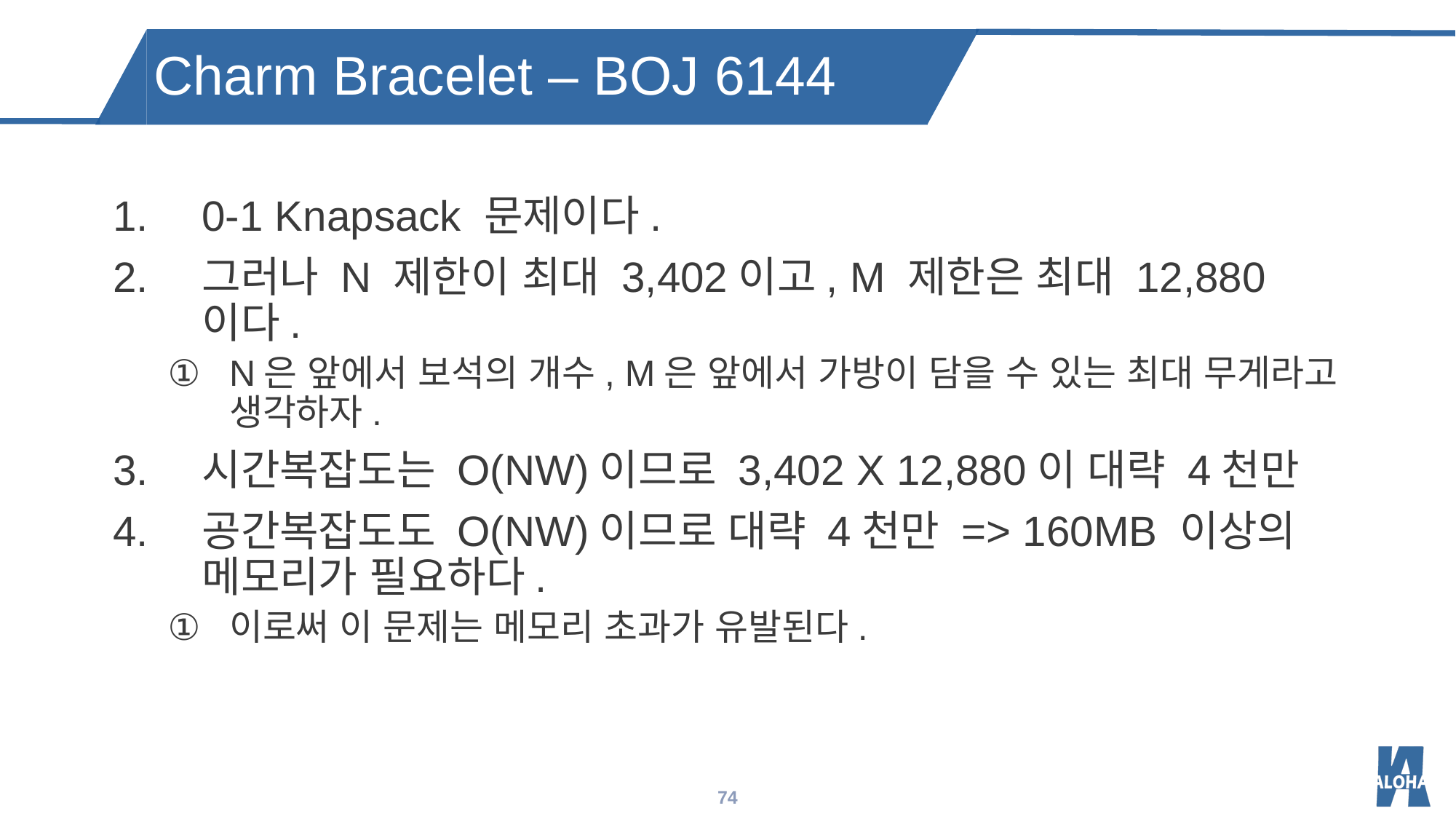

Charm Bracelet – BOJ 6144
0-1 Knapsack 문제이다.
그러나 N 제한이 최대 3,402이고, M 제한은 최대 12,880이다.
N은 앞에서 보석의 개수, M은 앞에서 가방이 담을 수 있는 최대 무게라고 생각하자.
시간복잡도는 O(NW)이므로 3,402 X 12,880이 대략 4천만
공간복잡도도 O(NW)이므로 대략 4천만 => 160MB 이상의 메모리가 필요하다.
이로써 이 문제는 메모리 초과가 유발된다.
74